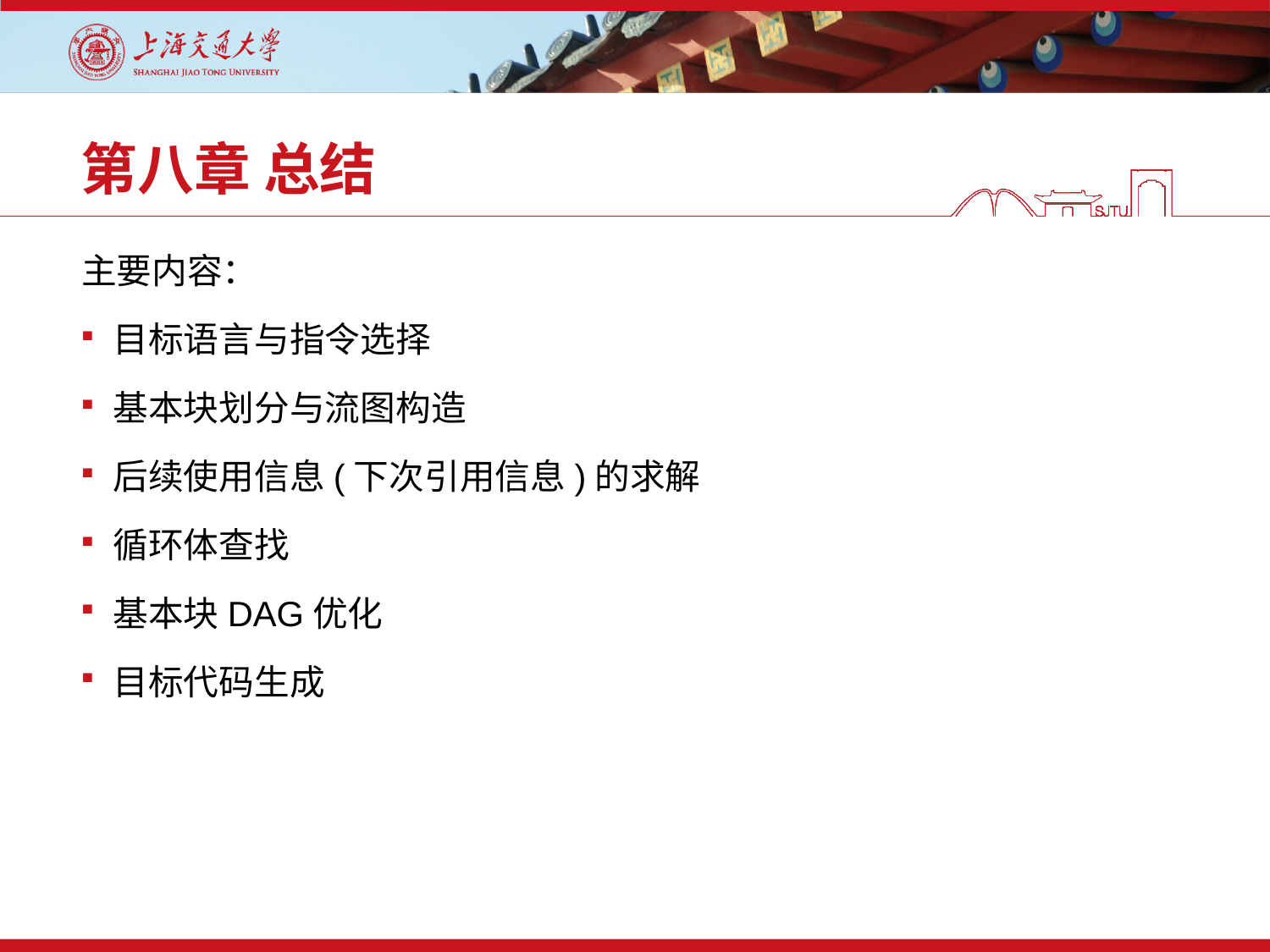

# 第八章 总结
主要内容：
目标语言与指令选择
基本块划分与流图构造
后续使用信息(下次引用信息)的求解
循环体查找
基本块DAG优化
目标代码生成